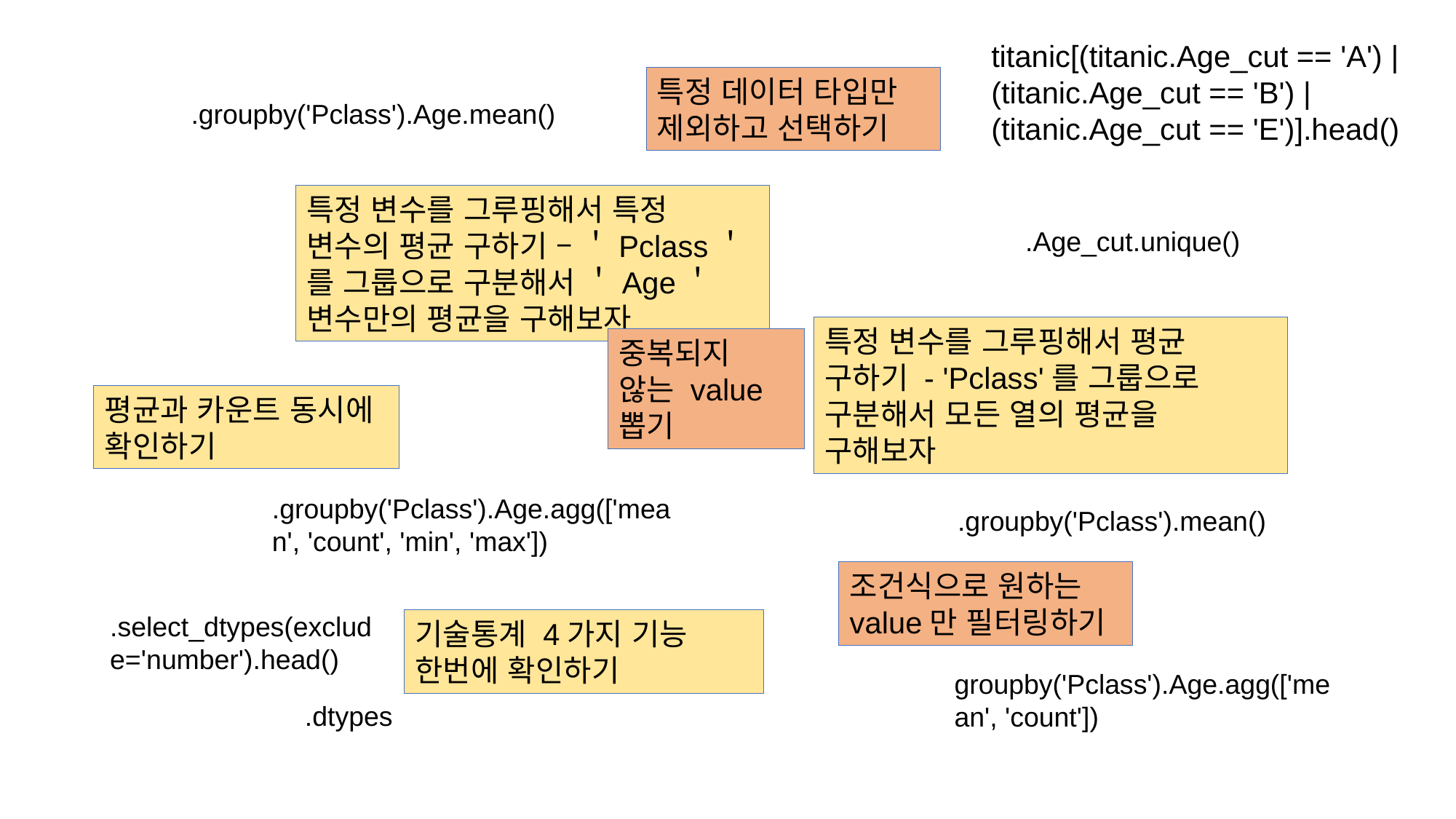

titanic[(titanic.Age_cut == 'A') |(titanic.Age_cut == 'B') |(titanic.Age_cut == 'E')].head()
특정 데이터 타입만 제외하고 선택하기
.groupby('Pclass').Age.mean()
특정 변수를 그루핑해서 특정 변수의 평균 구하기 – ＇Pclass＇를 그룹으로 구분해서 ＇Age＇ 변수만의 평균을 구해보자
.Age_cut.unique()
특정 변수를 그루핑해서 평균 구하기 - 'Pclass'를 그룹으로 구분해서 모든 열의 평균을 구해보자
중복되지 않는 value 뽑기
평균과 카운트 동시에 확인하기
.groupby('Pclass').Age.agg(['mean', 'count', 'min', 'max'])
.groupby('Pclass').mean()
조건식으로 원하는 value만 필터링하기
.select_dtypes(exclude='number').head()
기술통계 4가지 기능 한번에 확인하기
groupby('Pclass').Age.agg(['mean', 'count'])
.dtypes